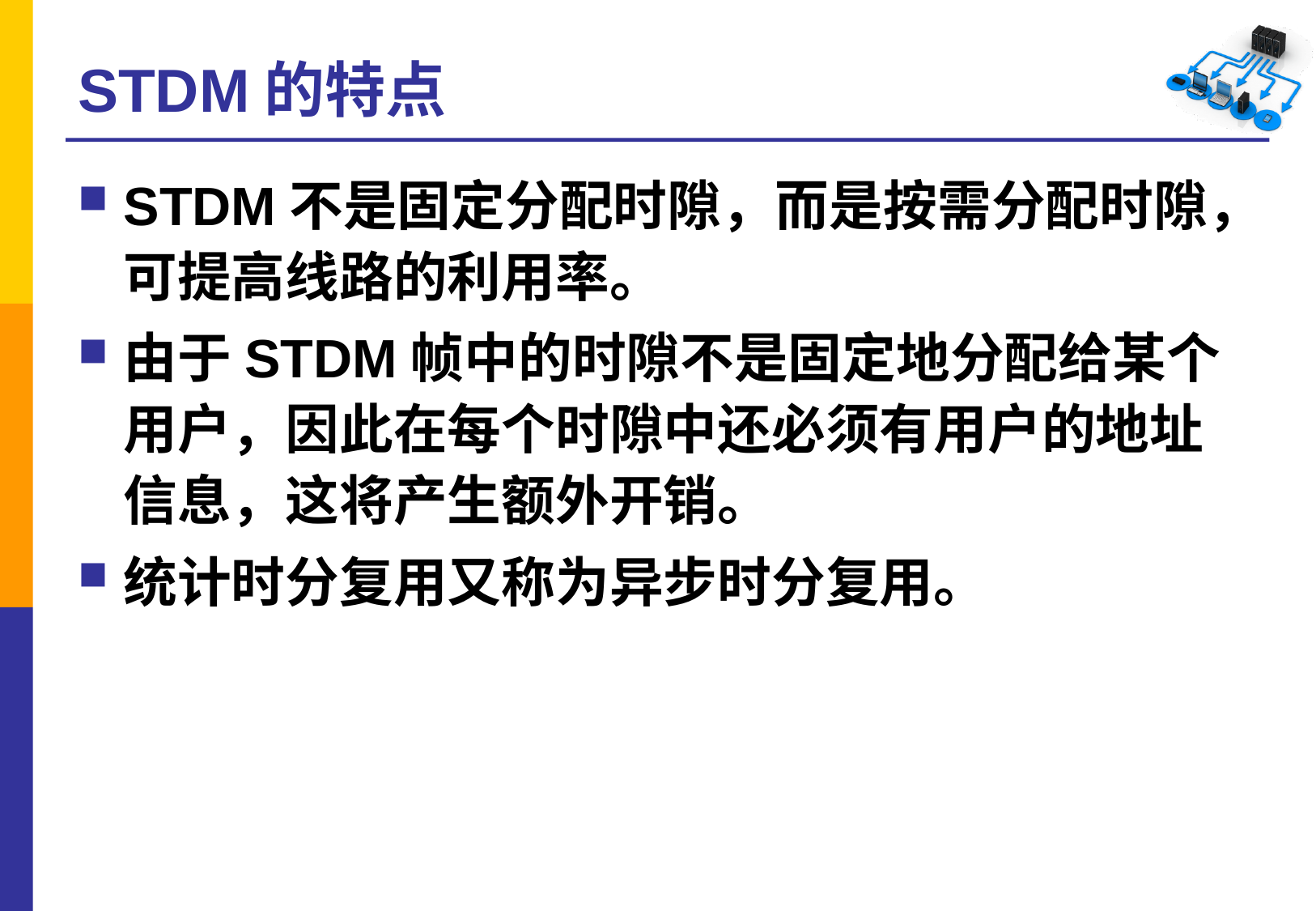

# STDM的特点
STDM不是固定分配时隙，而是按需分配时隙，可提高线路的利用率。
由于STDM帧中的时隙不是固定地分配给某个用户，因此在每个时隙中还必须有用户的地址信息，这将产生额外开销。
统计时分复用又称为异步时分复用。